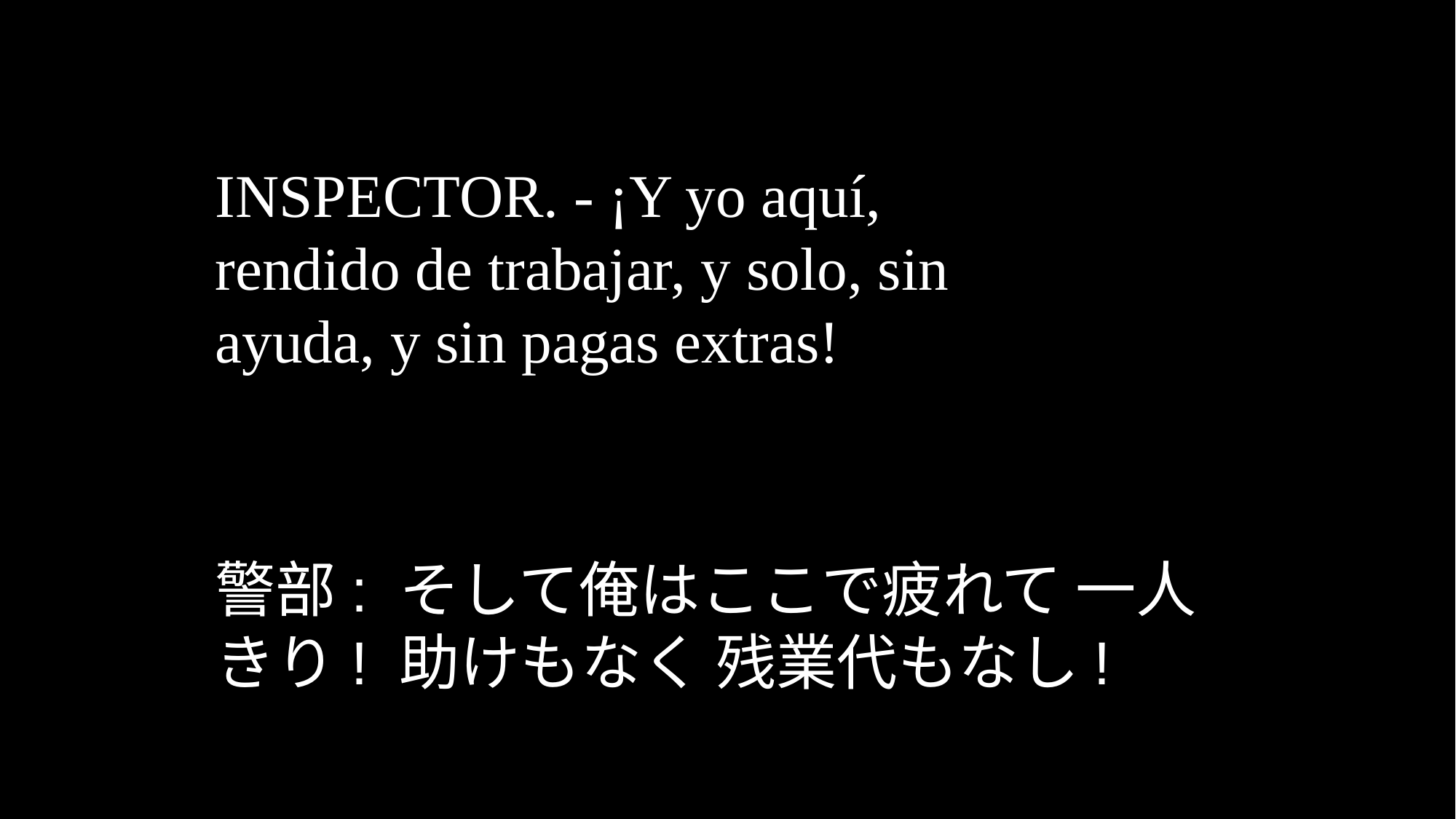

INSPECTOR. - ¡Y yo aquí, rendido de trabajar, y solo, sin ayuda, y sin pagas extras!

警部: そして俺はここで疲れて 一人きり! 助けもなく 残業代もなし!